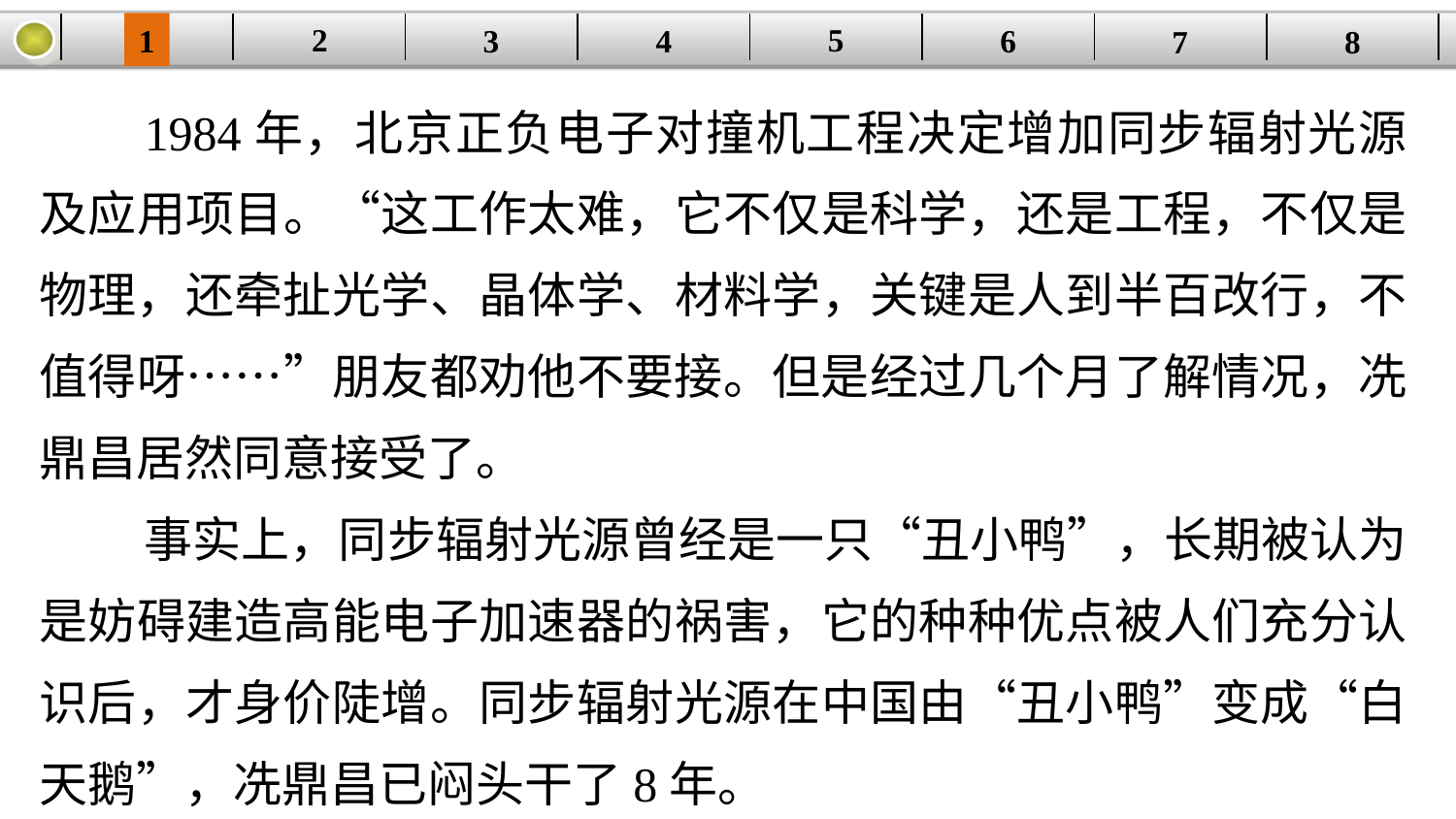

5
2
1
4
6
|  |  |  |  |  |  |  |  |
| --- | --- | --- | --- | --- | --- | --- | --- |
3
8
7

1984年，北京正负电子对撞机工程决定增加同步辐射光源及应用项目。“这工作太难，它不仅是科学，还是工程，不仅是物理，还牵扯光学、晶体学、材料学，关键是人到半百改行，不值得呀……”朋友都劝他不要接。但是经过几个月了解情况，冼鼎昌居然同意接受了。
事实上，同步辐射光源曾经是一只“丑小鸭”，长期被认为是妨碍建造高能电子加速器的祸害，它的种种优点被人们充分认识后，才身价陡增。同步辐射光源在中国由“丑小鸭”变成“白天鹅”，冼鼎昌已闷头干了8年。